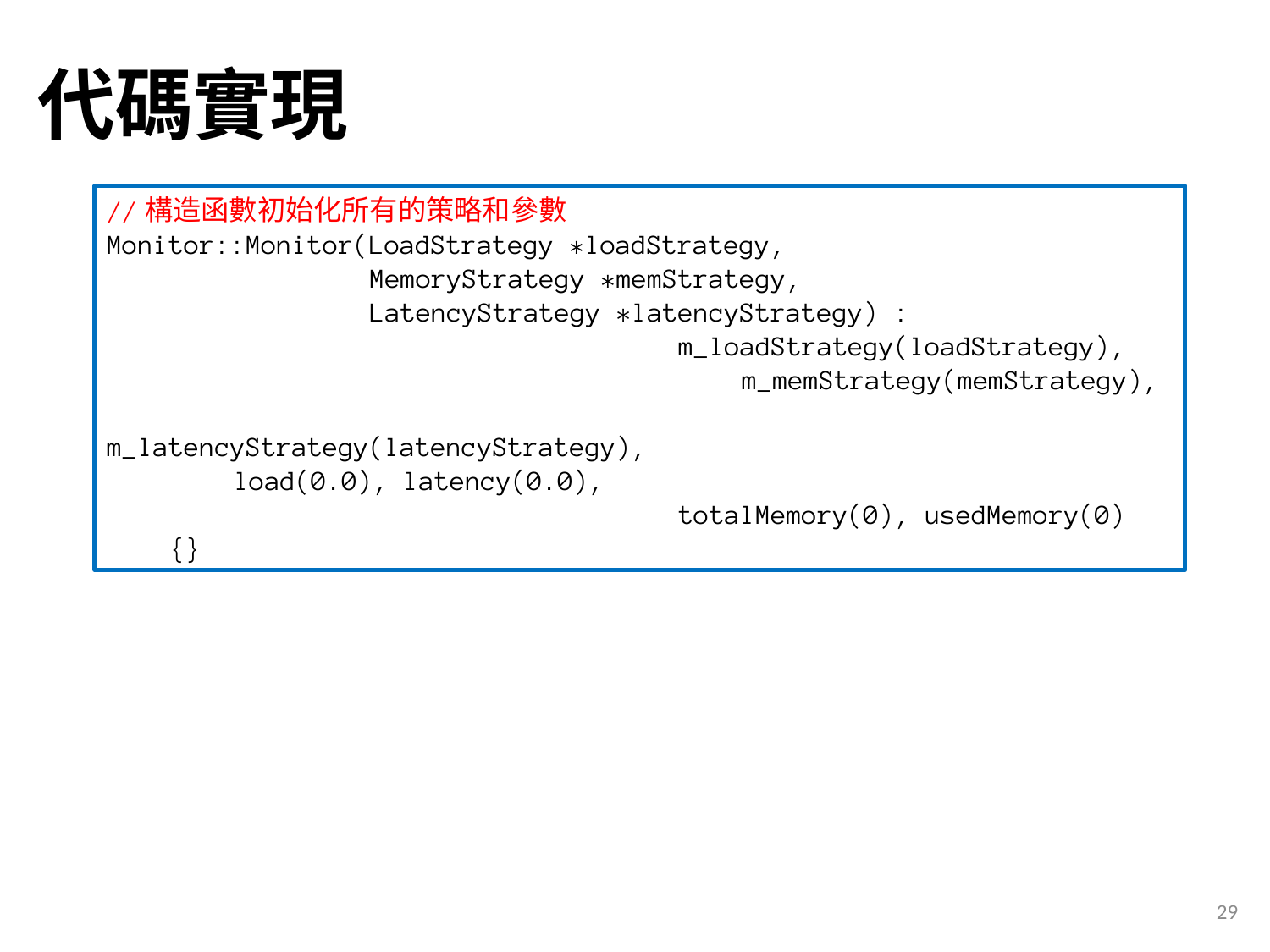

# 代碼實現
//構造函數初始化所有的策略和參數
Monitor::Monitor(LoadStrategy *loadStrategy,
                 MemoryStrategy *memStrategy,
                 LatencyStrategy *latencyStrategy) :
				m_loadStrategy(loadStrategy),
					m_memStrategy(memStrategy),
					m_latencyStrategy(latencyStrategy), 					load(0.0), latency(0.0),
				totalMemory(0), usedMemory(0) {}
29